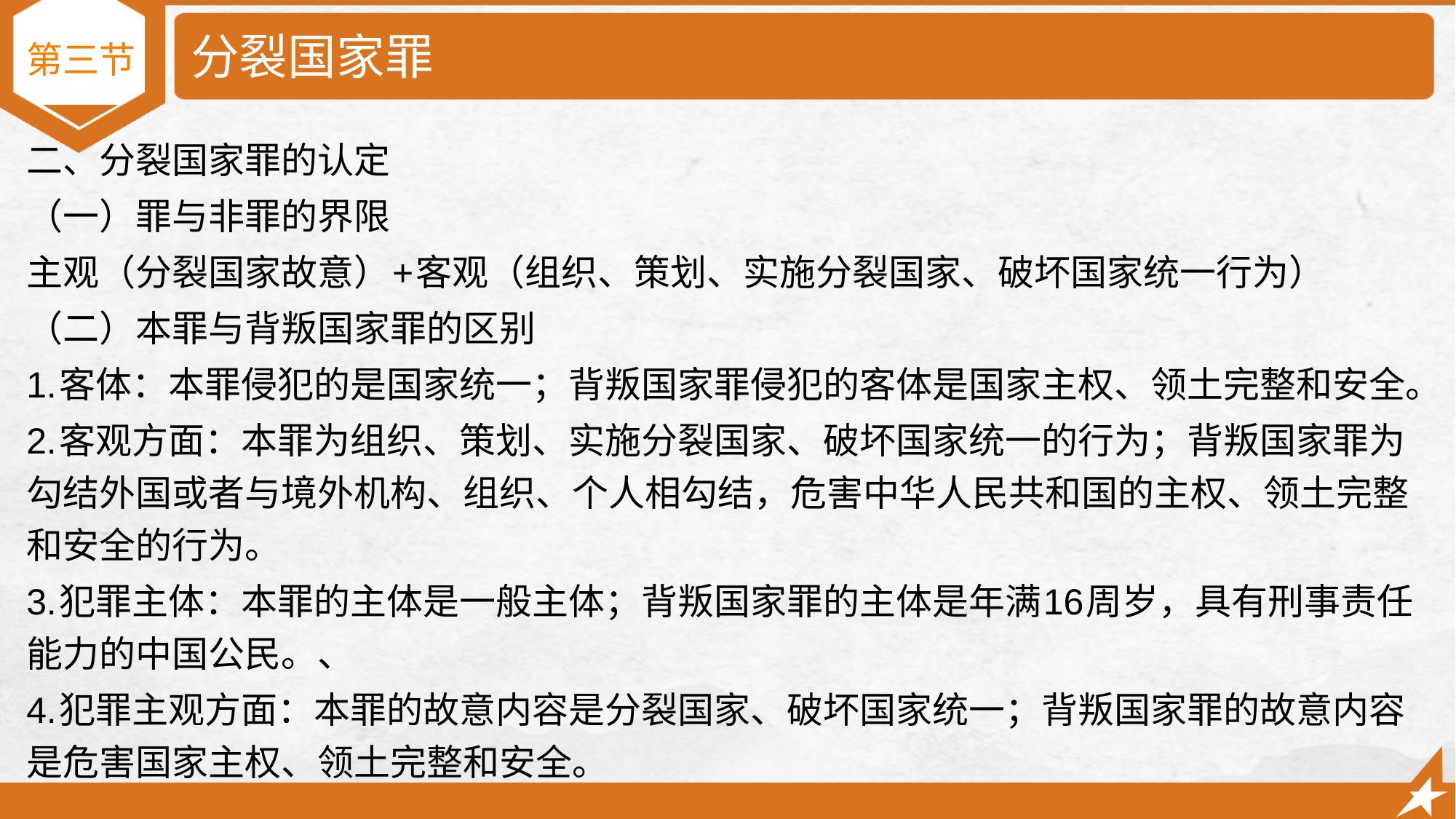

# 分裂国家罪
第三节
二、分裂国家罪的认定
（一）罪与非罪的界限
主观（分裂国家故意）+客观（组织、策划、实施分裂国家、破坏国家统一行为）
（二）本罪与背叛国家罪的区别
1.客体：本罪侵犯的是国家统一；背叛国家罪侵犯的客体是国家主权、领土完整和安全。
2.客观方面：本罪为组织、策划、实施分裂国家、破坏国家统一的行为；背叛国家罪为勾结外国或者与境外机构、组织、个人相勾结，危害中华人民共和国的主权、领土完整和安全的行为。
3.犯罪主体：本罪的主体是一般主体；背叛国家罪的主体是年满16周岁，具有刑事责任能力的中国公民。、
4.犯罪主观方面：本罪的故意内容是分裂国家、破坏国家统一；背叛国家罪的故意内容是危害国家主权、领土完整和安全。